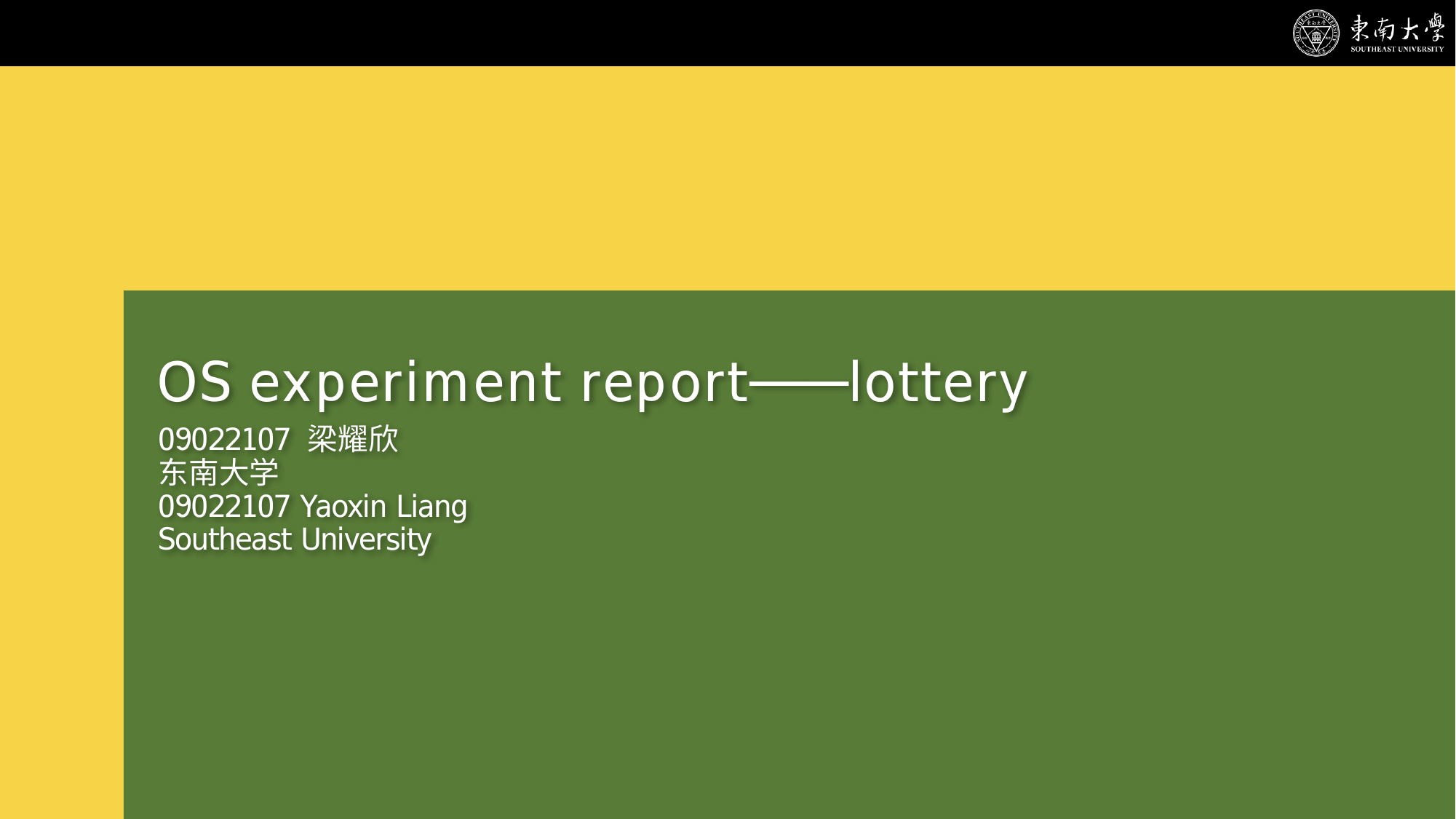

# OS experiment report——lottery
09022107 梁耀欣
东南大学
09022107 Yaoxin Liang
Southeast University